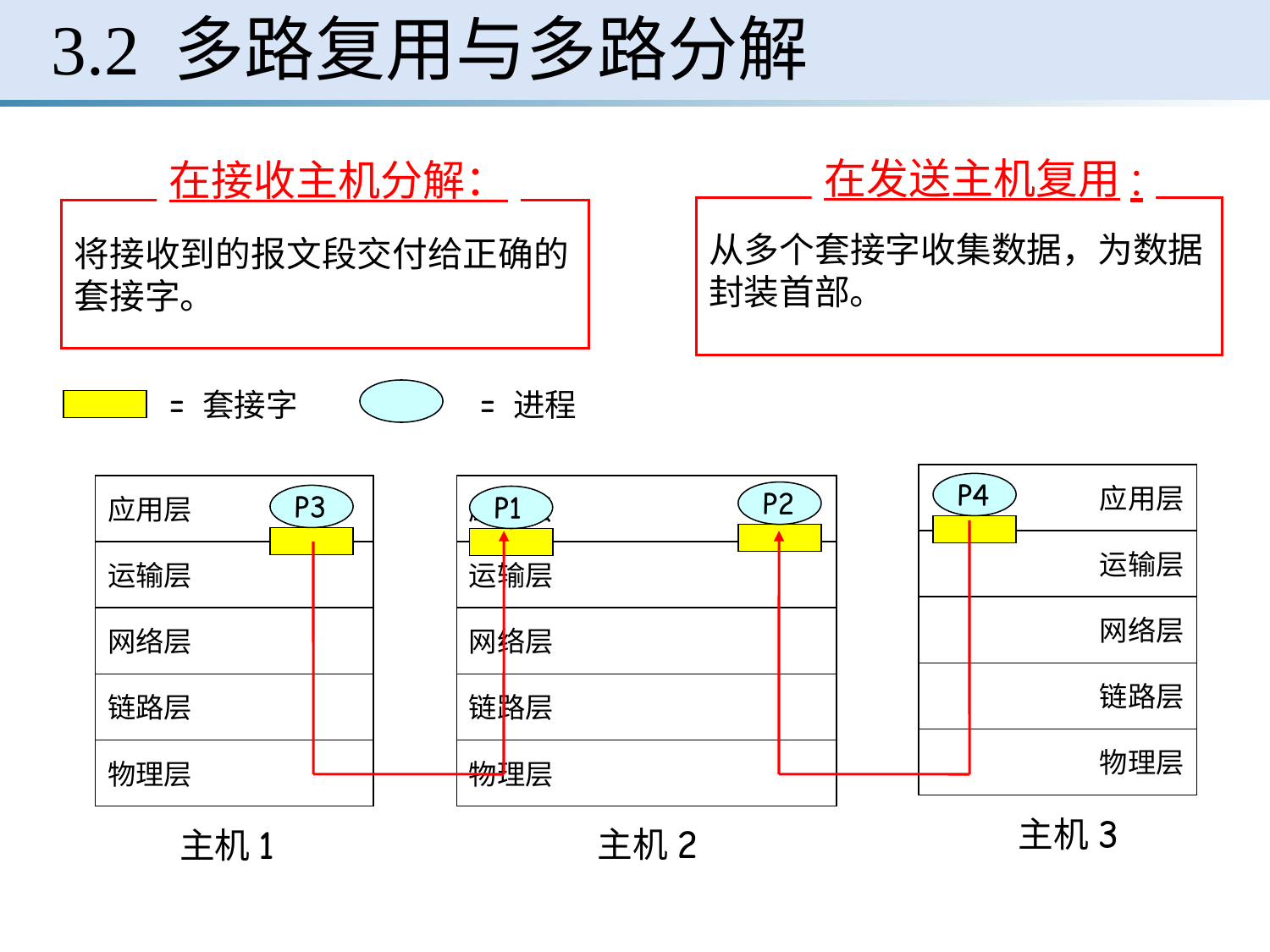

# 3.2 多路复用与多路分解
在发送主机复用:

从多个套接字收集数据，为数据封装首部。
在接收主机分解：

将接收到的报文段交付给正确的
套接字。
= 套接字
= 进程

应用层
运输层
网络层
链路层
物理层
P4

应用层
运输层
网络层
链路层
物理层
应用层
运输层
网络层
链路层
物理层
P1

P2

P3

P1

主机3
主机2
主机1